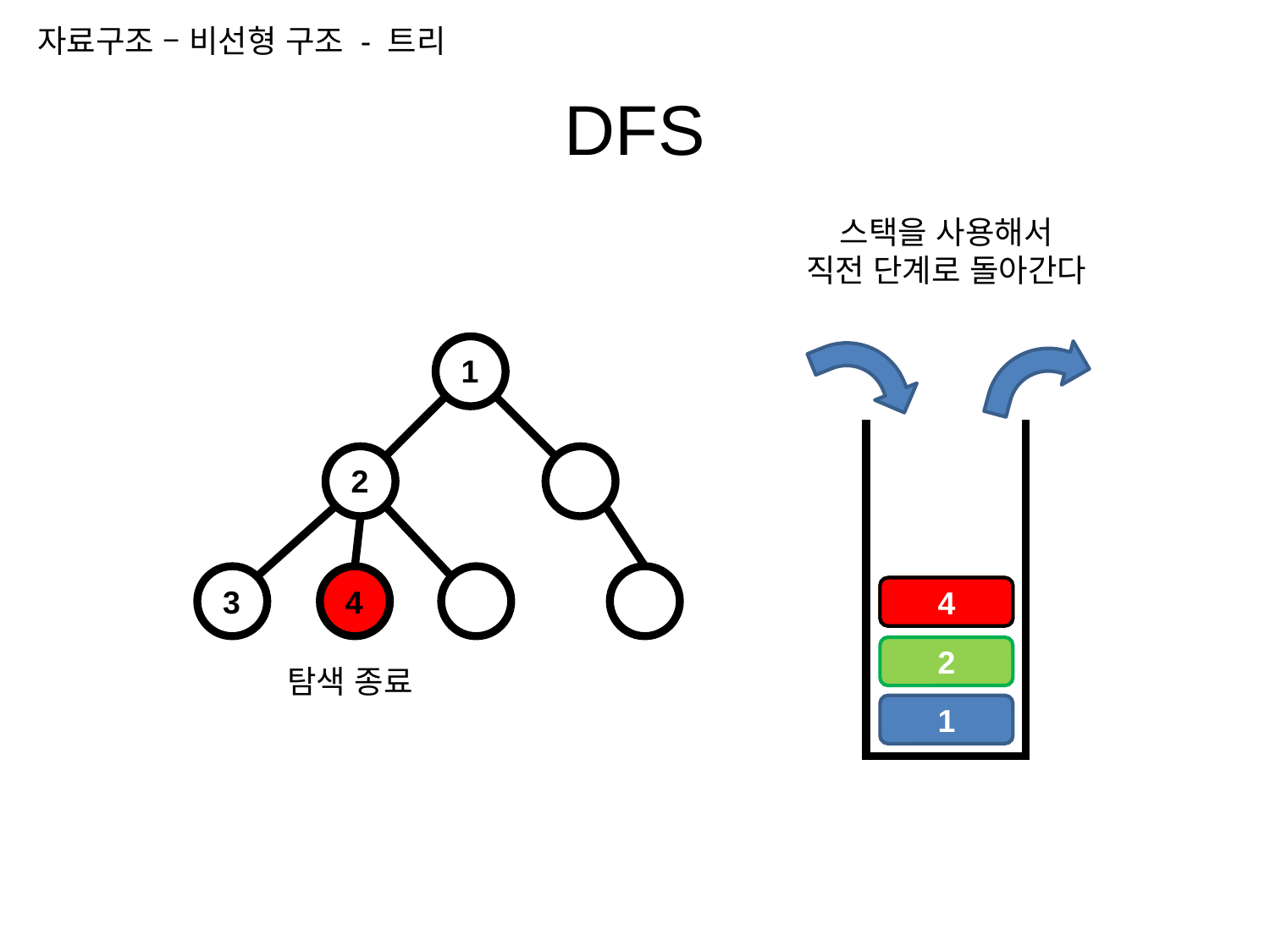

자료구조 – 비선형 구조 - 트리
# DFS
스택을 사용해서
직전 단계로 돌아간다

1

2

3
4
3
4
2
탐색 종료
1